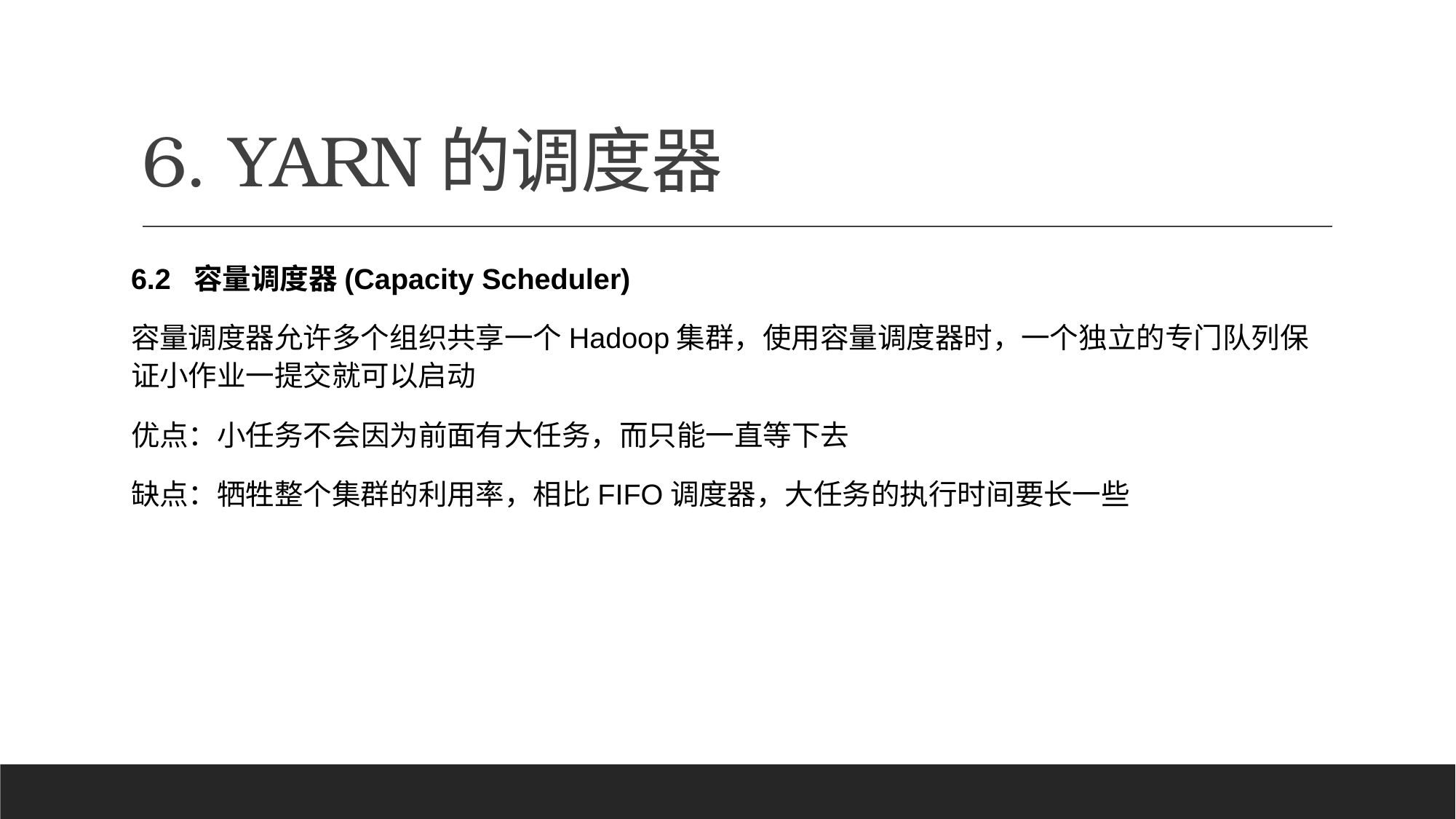

# 6. YARN的调度器
6.2  容量调度器(Capacity Scheduler)
容量调度器允许多个组织共享一个Hadoop集群，使用容量调度器时，一个独立的专门队列保证小作业一提交就可以启动
优点：小任务不会因为前面有大任务，而只能一直等下去
缺点：牺牲整个集群的利用率，相比FIFO调度器，大任务的执行时间要长一些